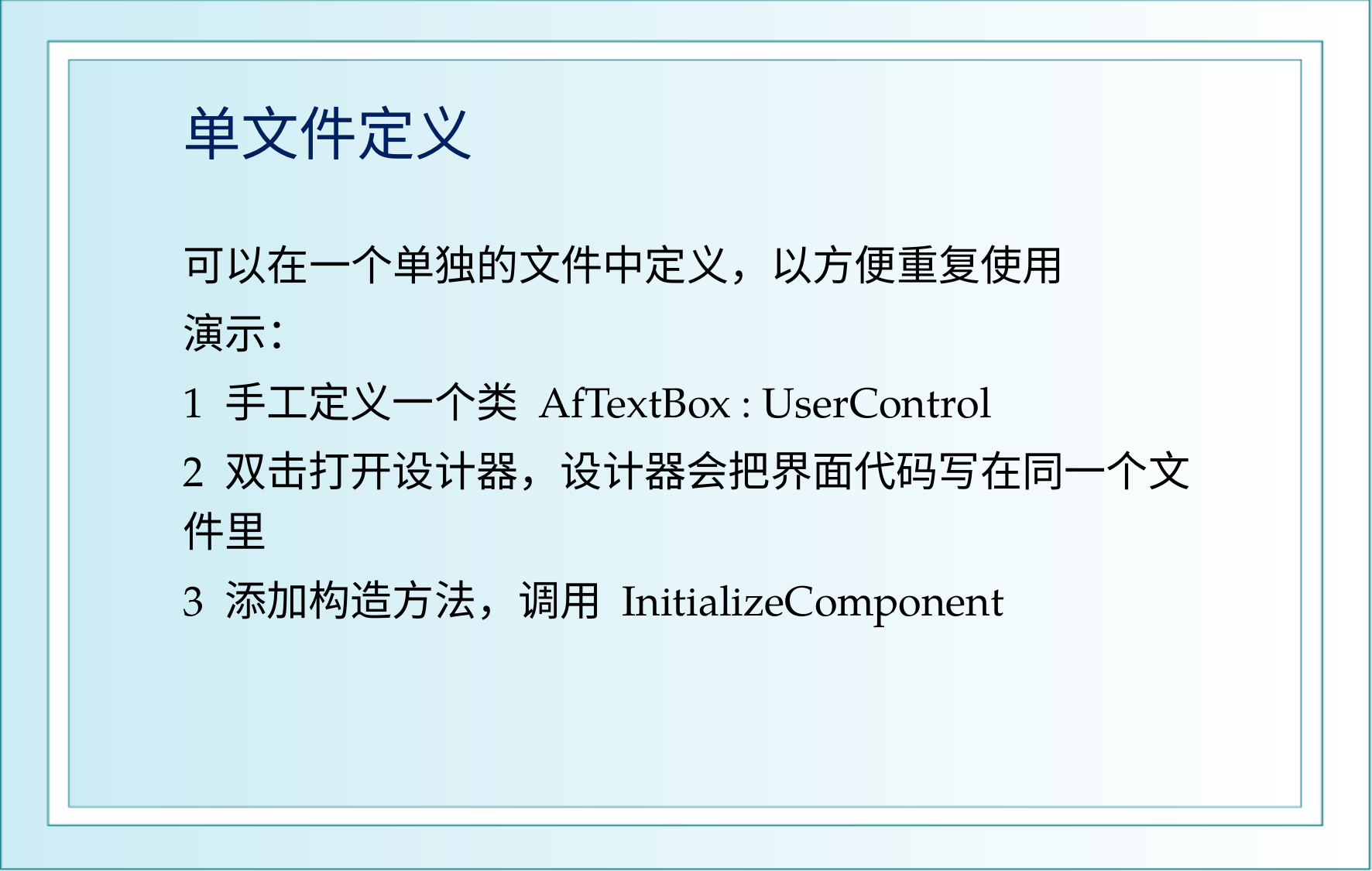

# 单文件定义
可以在一个单独的文件中定义，以方便重复使用
演示：
1 手工定义一个类 AfTextBox : UserControl
2 双击打开设计器，设计器会把界面代码写在同一个文件里
3 添加构造方法，调用 InitializeComponent